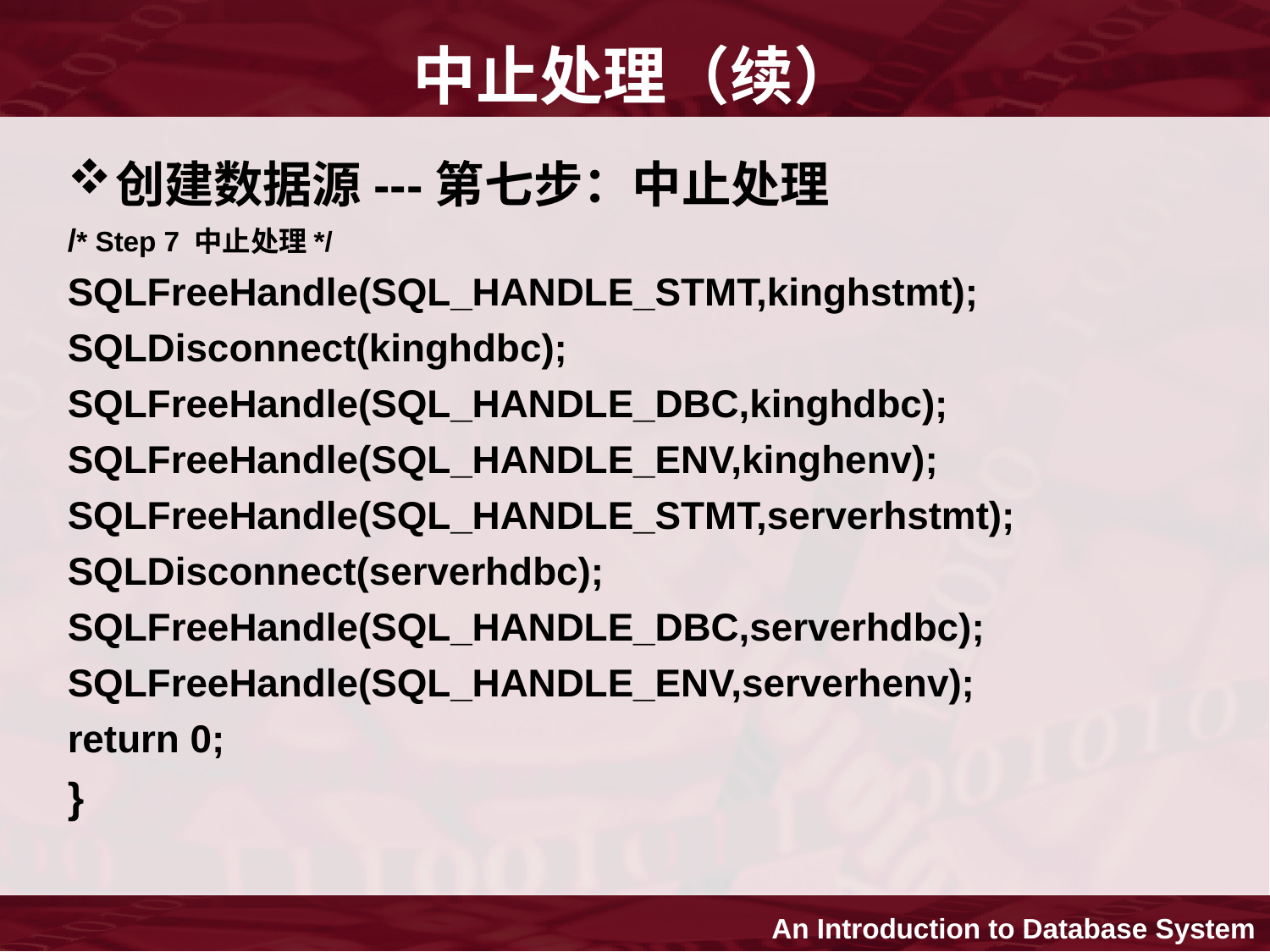

# 中止处理（续）
创建数据源---第七步：中止处理
/* Step 7 中止处理*/
SQLFreeHandle(SQL_HANDLE_STMT,kinghstmt);
SQLDisconnect(kinghdbc);
SQLFreeHandle(SQL_HANDLE_DBC,kinghdbc);
SQLFreeHandle(SQL_HANDLE_ENV,kinghenv);
SQLFreeHandle(SQL_HANDLE_STMT,serverhstmt);
SQLDisconnect(serverhdbc);
SQLFreeHandle(SQL_HANDLE_DBC,serverhdbc);
SQLFreeHandle(SQL_HANDLE_ENV,serverhenv);
return 0;
}